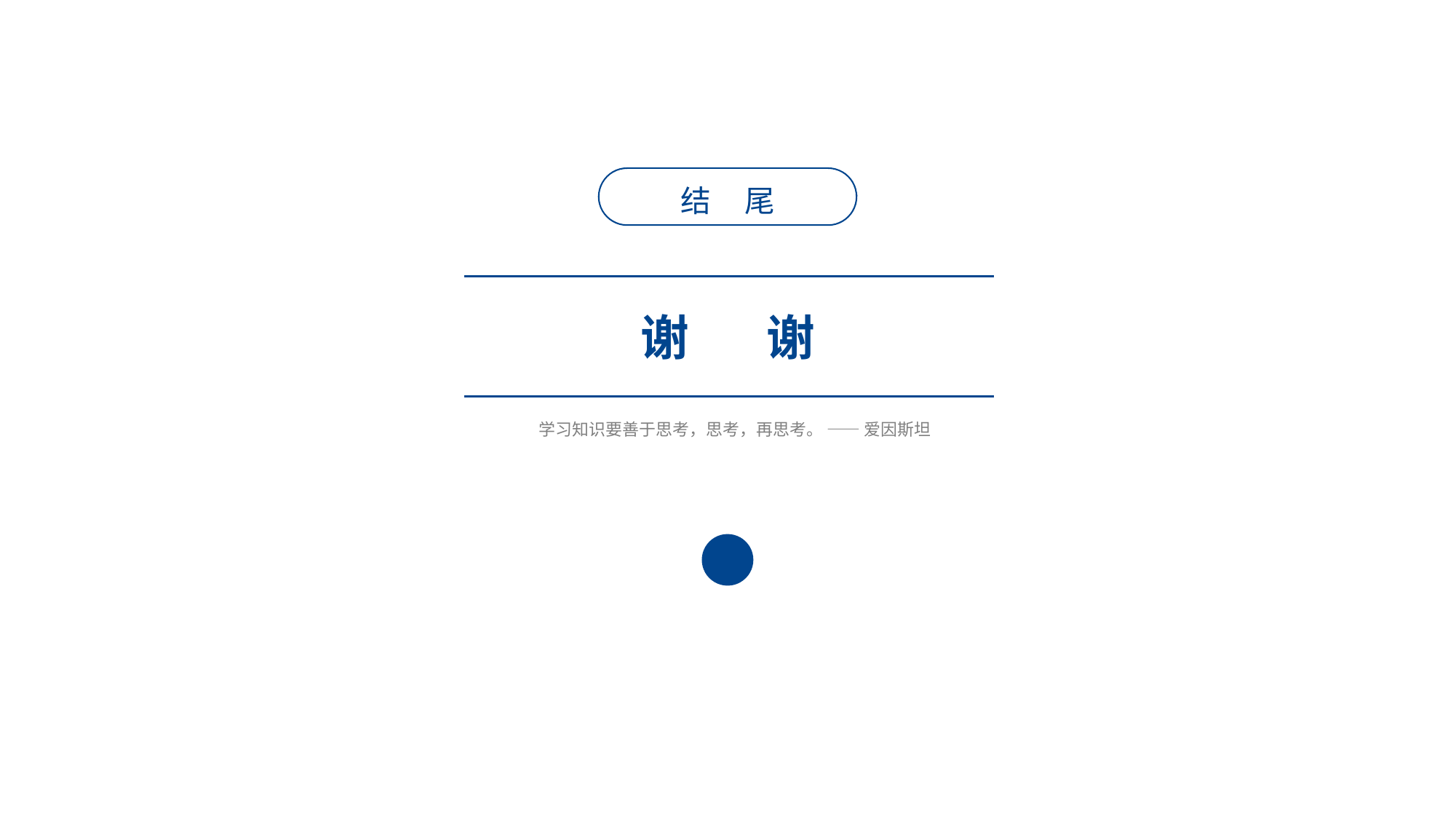

结     尾
谢       谢
学习知识要善于思考，思考，再思考。 —— 爱因斯坦